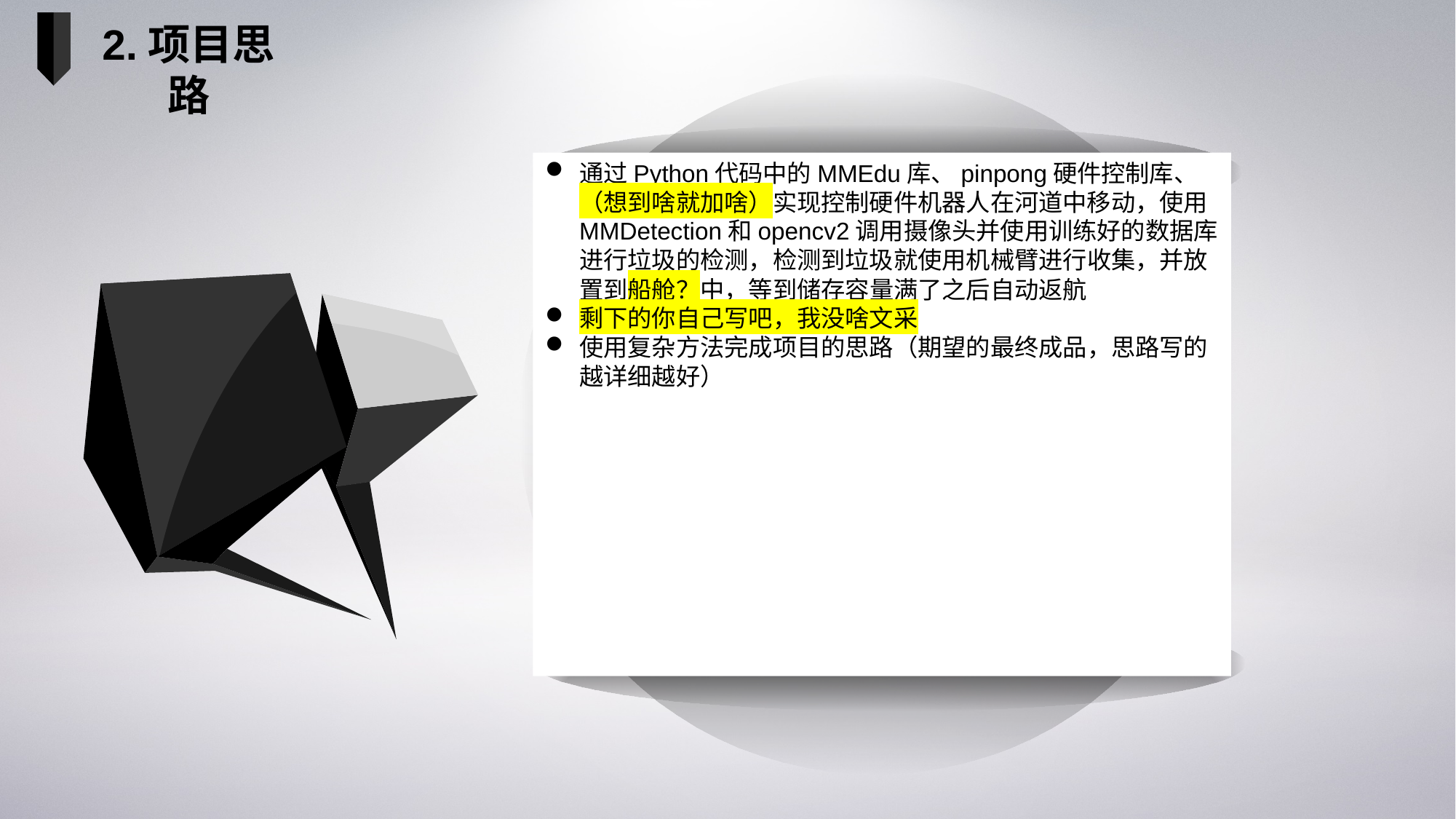

2.项目思路

通过Python代码中的MMEdu库、pinpong硬件控制库、（想到啥就加啥）实现控制硬件机器人在河道中移动，使用MMDetection和opencv2调用摄像头并使用训练好的数据库进行垃圾的检测，检测到垃圾就使用机械臂进行收集，并放置到船舱？中，等到储存容量满了之后自动返航
剩下的你自己写吧，我没啥文采
使用复杂方法完成项目的思路（期望的最终成品，思路写的越详细越好）